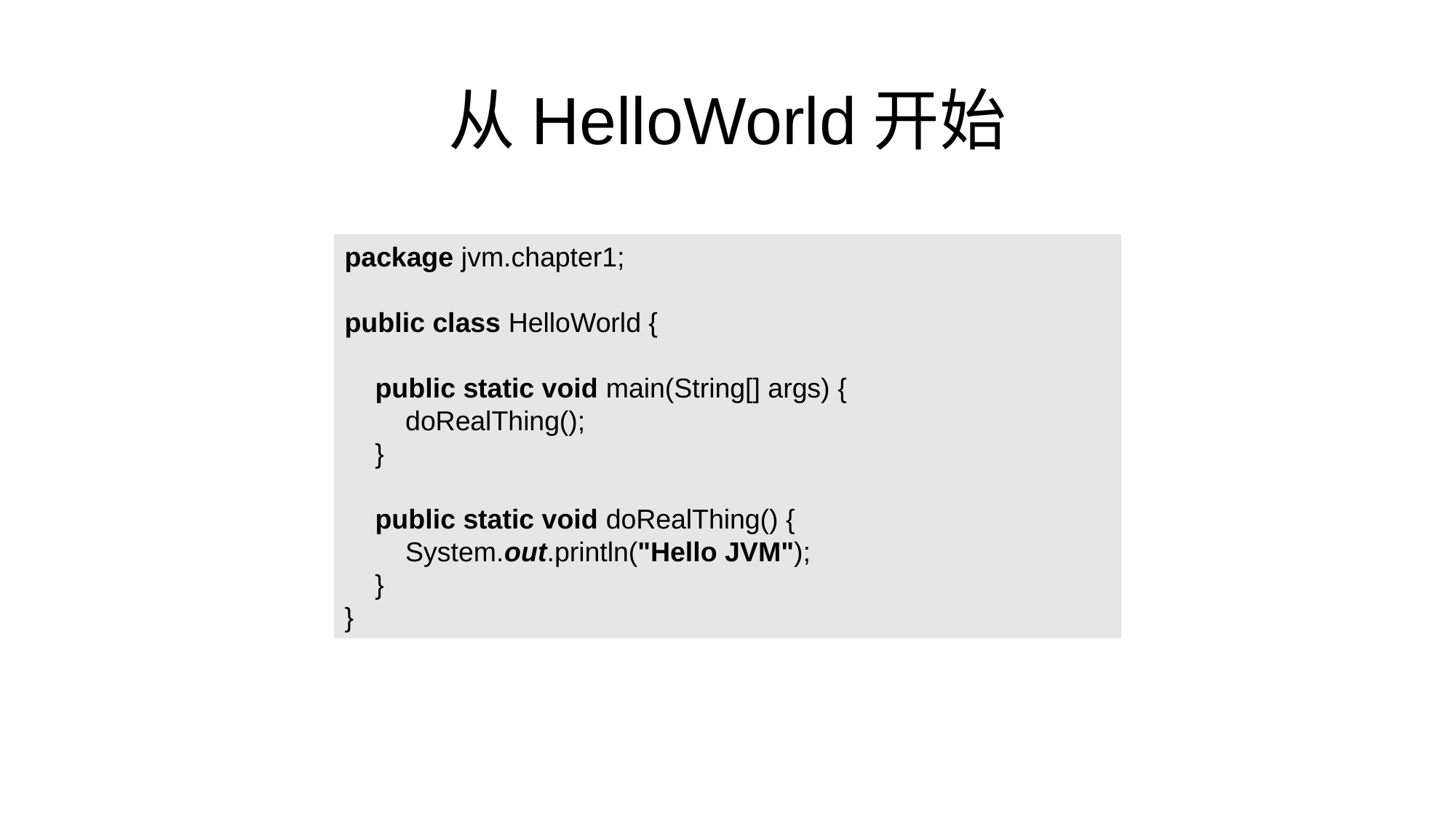

# 从HelloWorld开始
package jvm.chapter1;
public class HelloWorld {
    public static void main(String[] args) {
        doRealThing();
    }
    public static void doRealThing() {
        System.out.println("Hello JVM");
    }
}